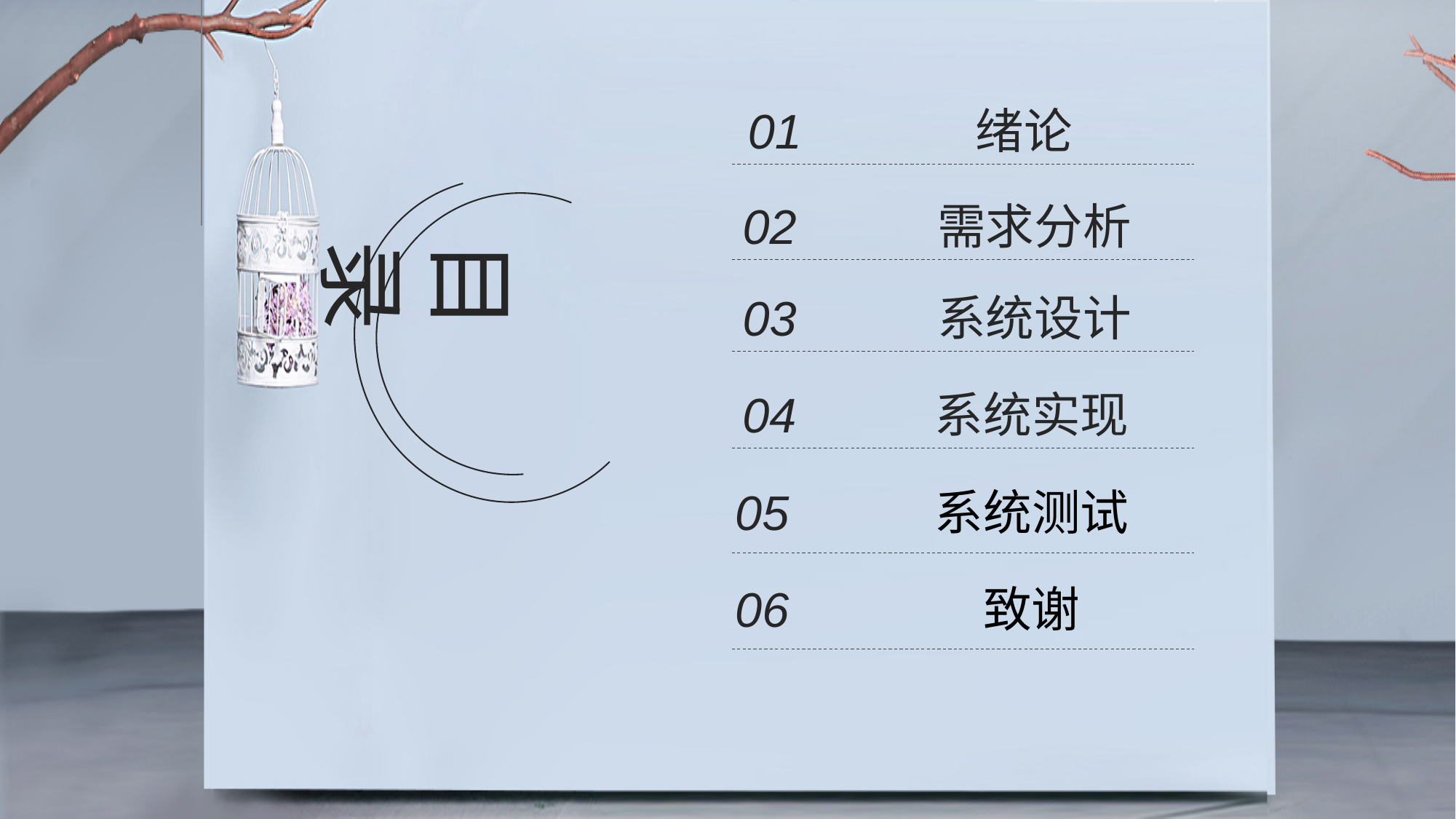

01
绪论

需求分析
02
目录
系统设计
03
系统实现
04
05
系统测试
06
致谢